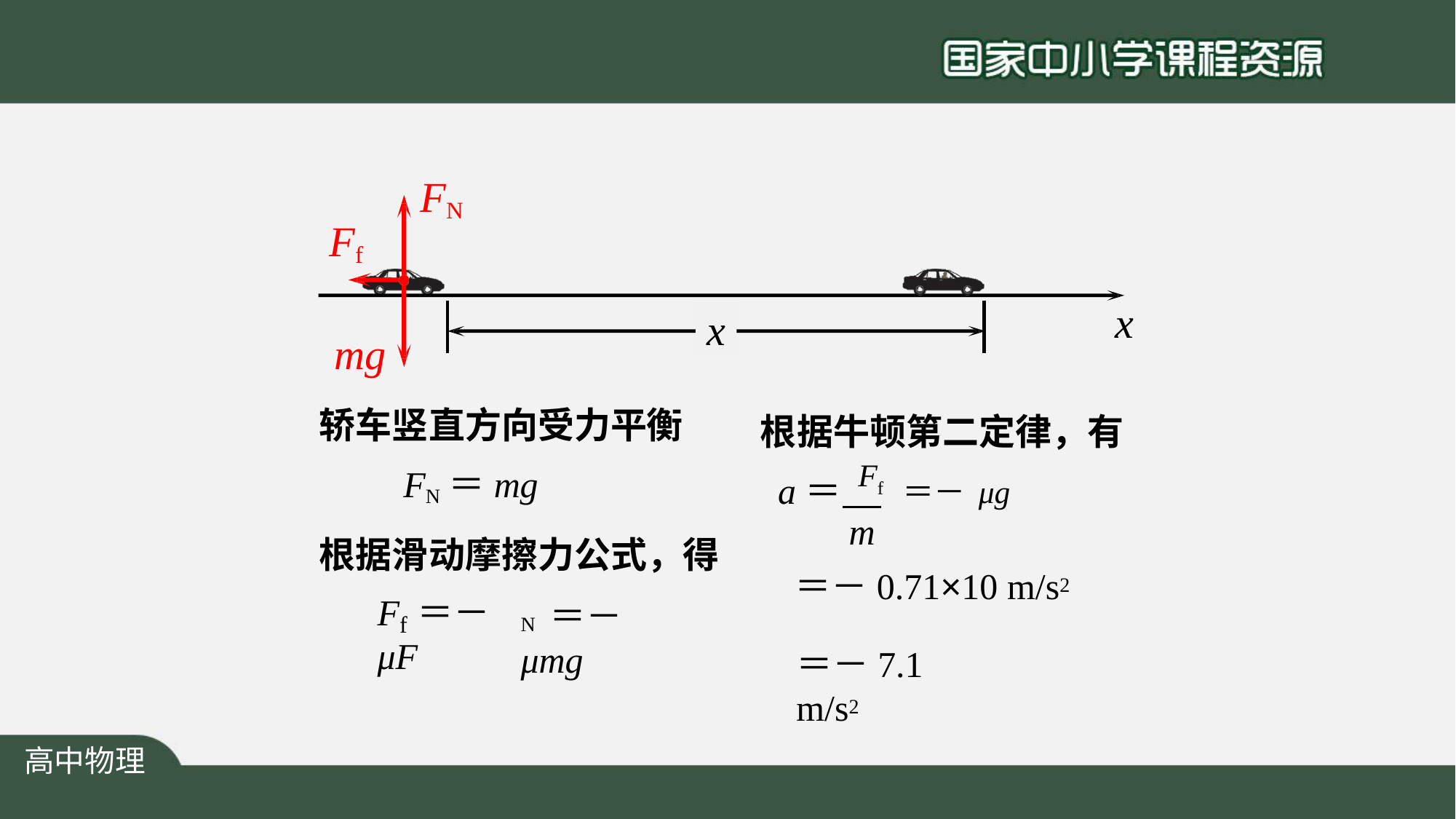

FN
Ff

x
x

mg

轿车竖直方向受力平衡
FN＝mg
根据滑动摩擦力公式，得
根据牛顿第二定律，有
a＝ Ff	＝－μg
m

＝－0.71×10 m/s2
F ＝－μF
N ＝－μmg
f
＝－7.1 m/s2
高中物理